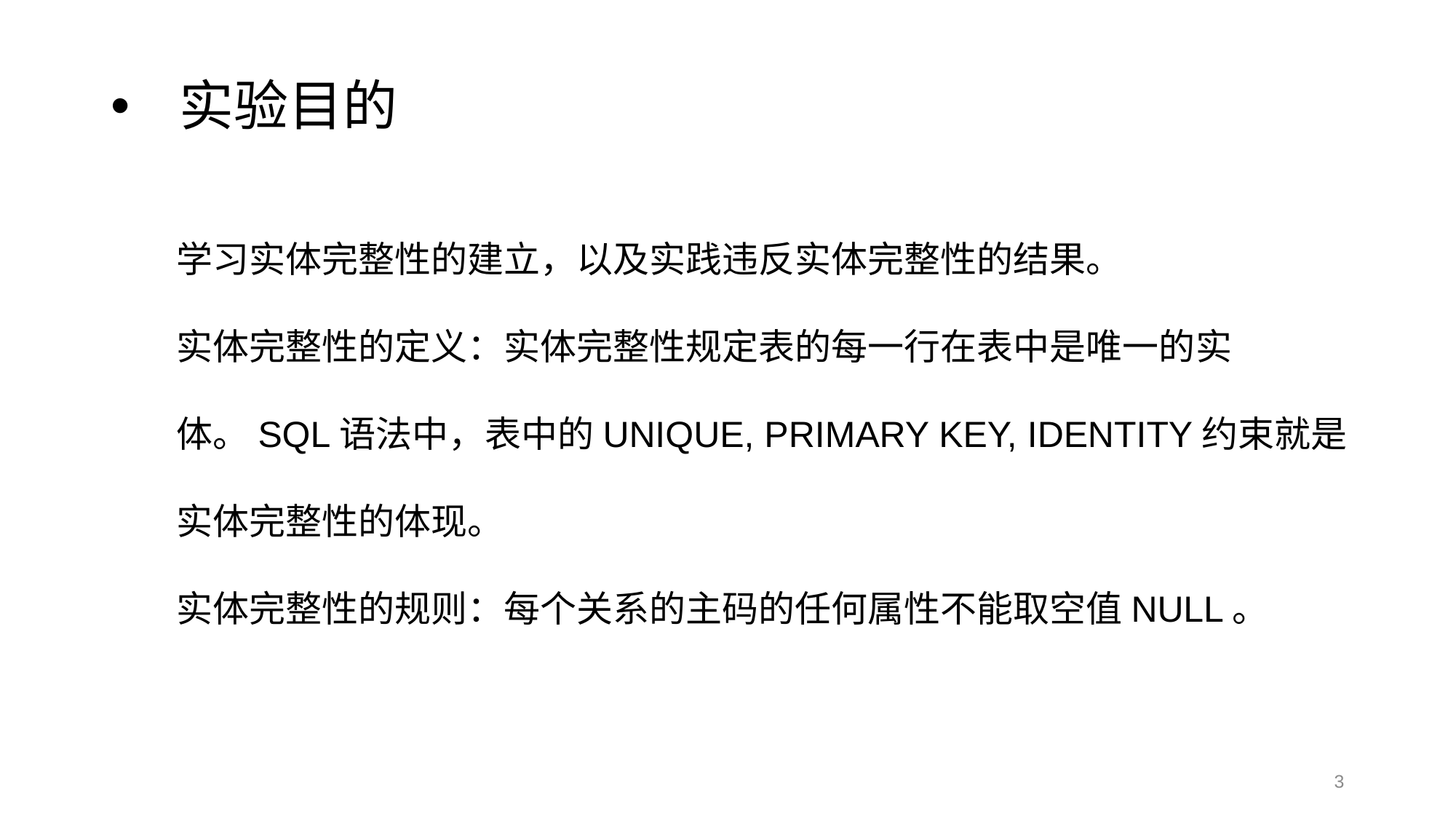

# 实验目的
学习实体完整性的建立，以及实践违反实体完整性的结果。
实体完整性的定义：实体完整性规定表的每一行在表中是唯一的实体。SQL语法中，表中的UNIQUE, PRIMARY KEY, IDENTITY约束就是实体完整性的体现。
实体完整性的规则：每个关系的主码的任何属性不能取空值NULL。
3